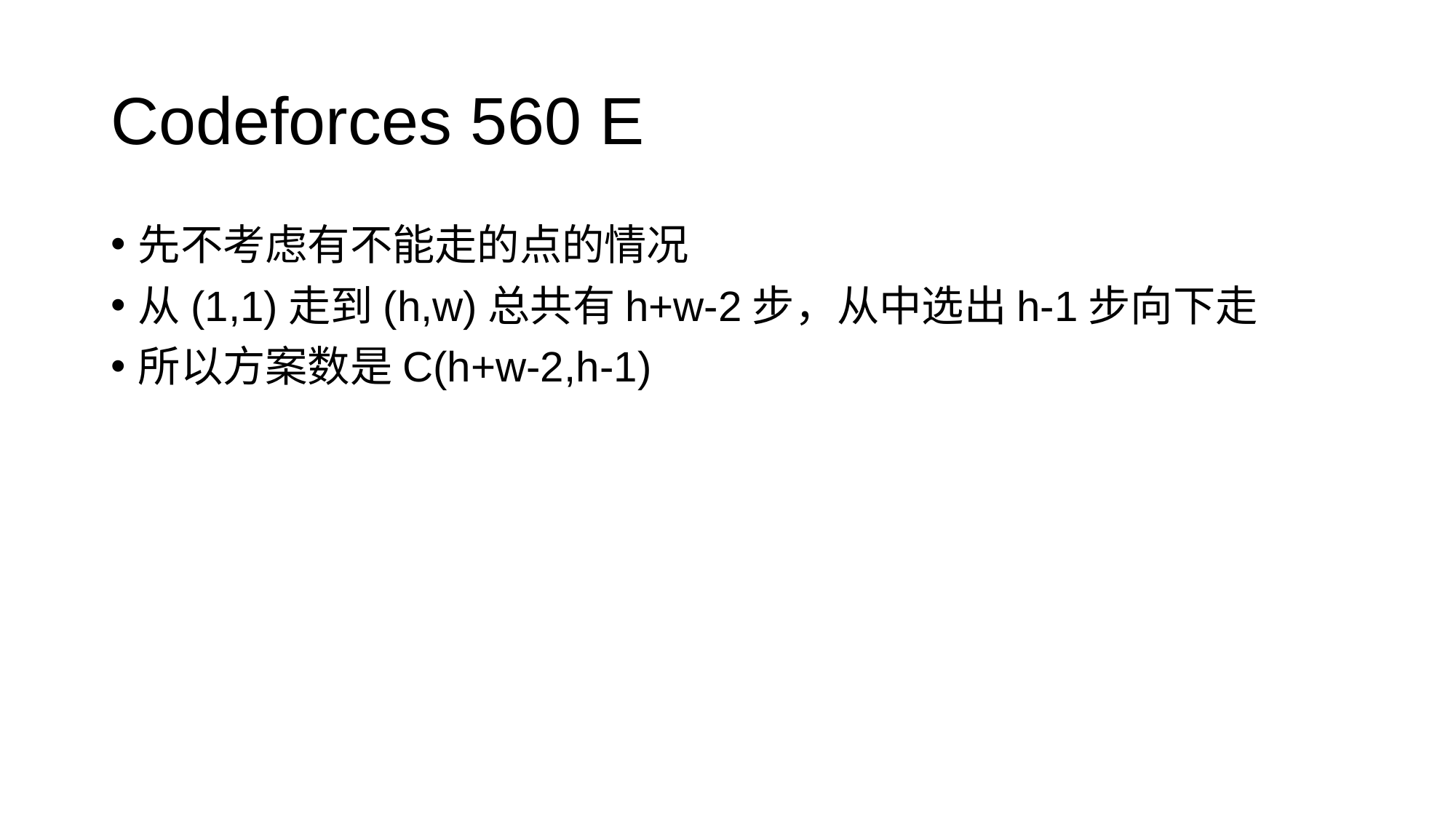

# Codeforces 560 E
先不考虑有不能走的点的情况
从(1,1)走到(h,w)总共有h+w-2步，从中选出h-1步向下走
所以方案数是C(h+w-2,h-1)